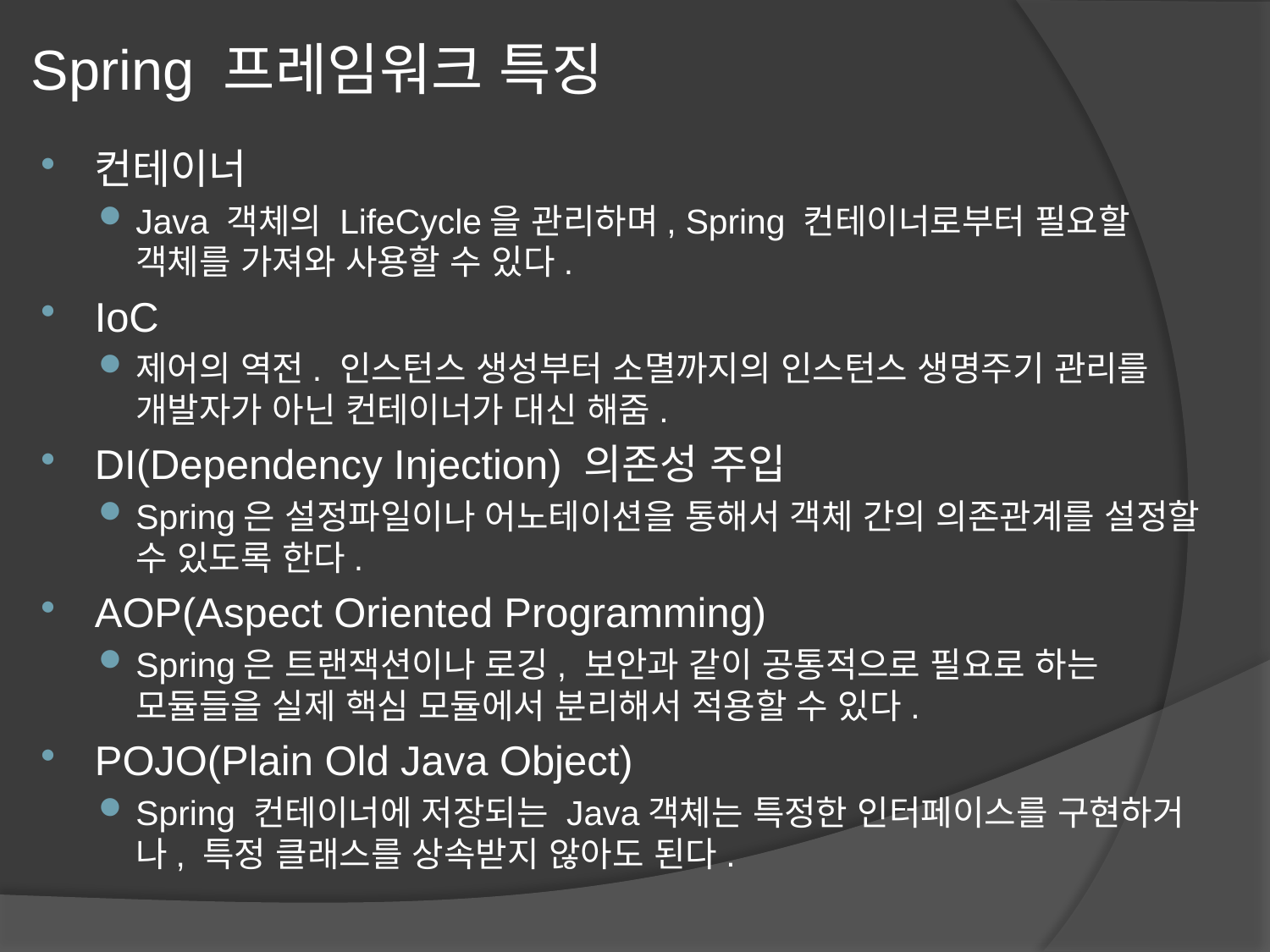

# Spring 프레임워크 특징
컨테이너
Java 객체의 LifeCycle을 관리하며, Spring 컨테이너로부터 필요할 객체를 가져와 사용할 수 있다.
IoC
제어의 역전. 인스턴스 생성부터 소멸까지의 인스턴스 생명주기 관리를 개발자가 아닌 컨테이너가 대신 해줌.
DI(Dependency Injection) 의존성 주입
Spring은 설정파일이나 어노테이션을 통해서 객체 간의 의존관계를 설정할 수 있도록 한다.
AOP(Aspect Oriented Programming)
Spring은 트랜잭션이나 로깅, 보안과 같이 공통적으로 필요로 하는 모듈들을 실제 핵심 모듈에서 분리해서 적용할 수 있다.
POJO(Plain Old Java Object)
Spring 컨테이너에 저장되는 Java객체는 특정한 인터페이스를 구현하거나, 특정 클래스를 상속받지 않아도 된다.